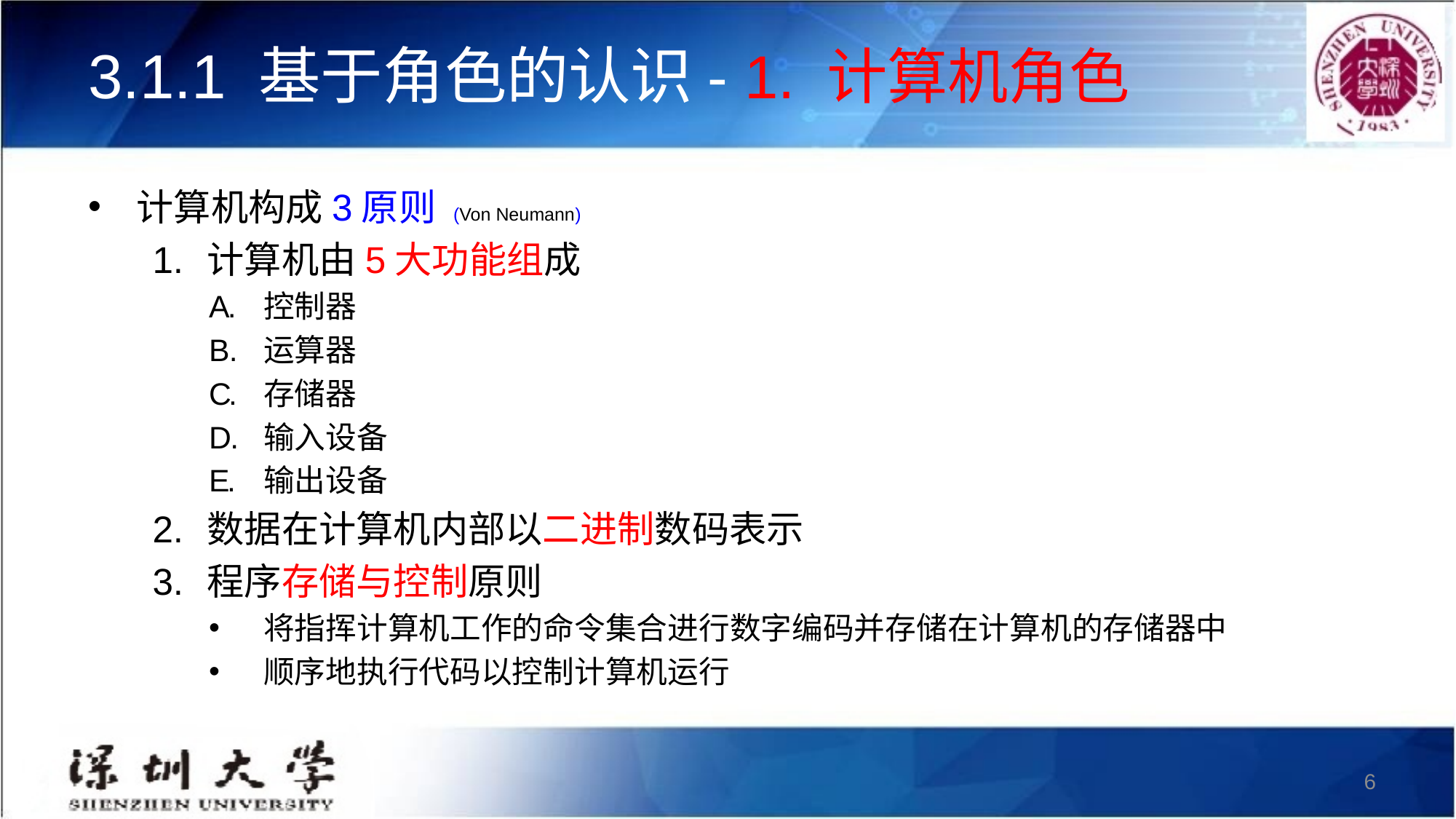

# 3.1.1 基于角色的认识- 1. 计算机角色
计算机构成3原则 (Von Neumann)
计算机由5大功能组成
控制器
运算器
存储器
输入设备
输出设备
数据在计算机内部以二进制数码表示
程序存储与控制原则
将指挥计算机工作的命令集合进行数字编码并存储在计算机的存储器中
顺序地执行代码以控制计算机运行

6